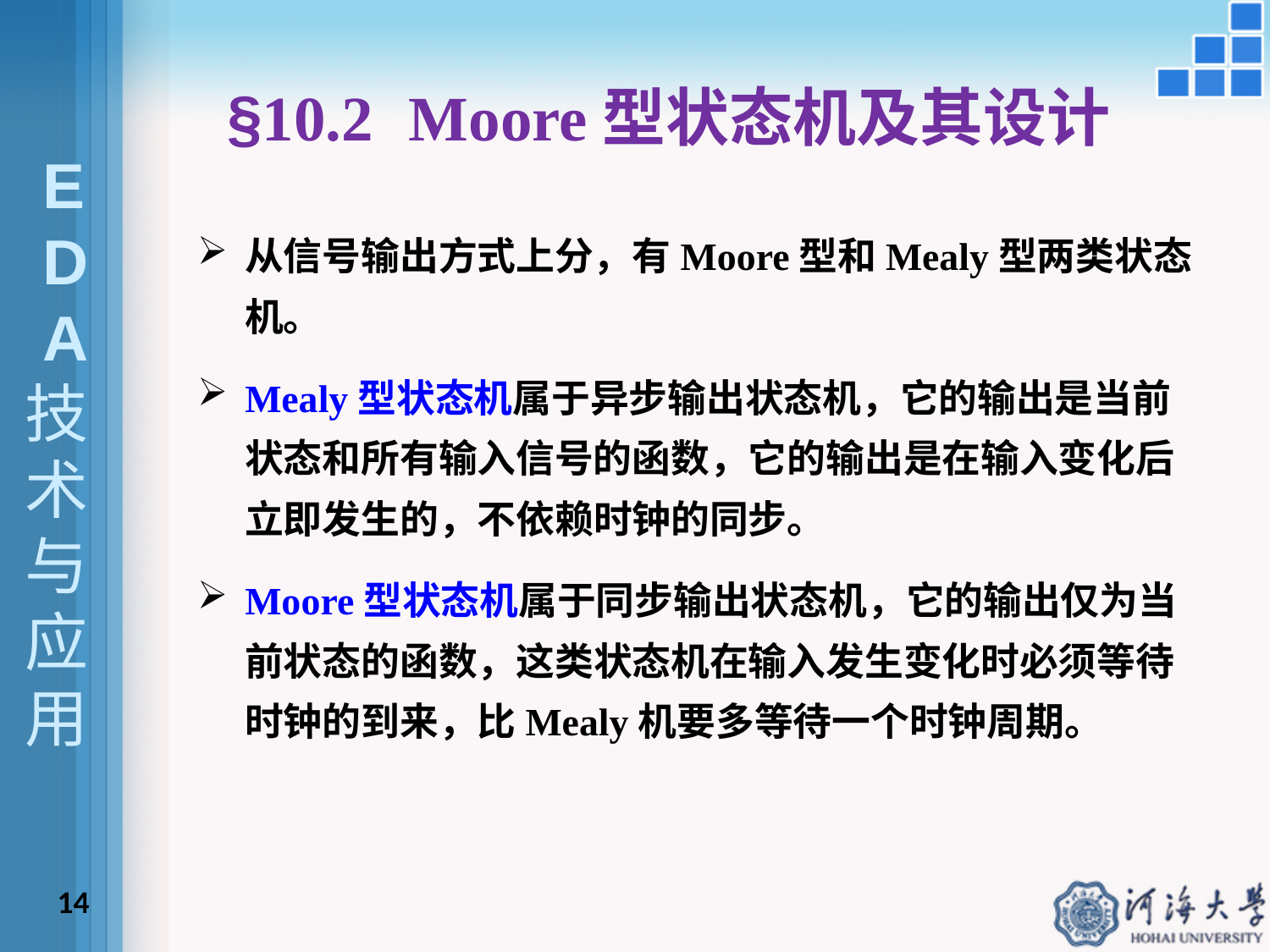

# §10.2  Moore型状态机及其设计
 E
 D
 A技术与应用
从信号输出方式上分，有Moore型和Mealy型两类状态机。
Mealy型状态机属于异步输出状态机，它的输出是当前状态和所有输入信号的函数，它的输出是在输入变化后立即发生的，不依赖时钟的同步。
Moore型状态机属于同步输出状态机，它的输出仅为当前状态的函数，这类状态机在输入发生变化时必须等待时钟的到来，比Mealy机要多等待一个时钟周期。
14